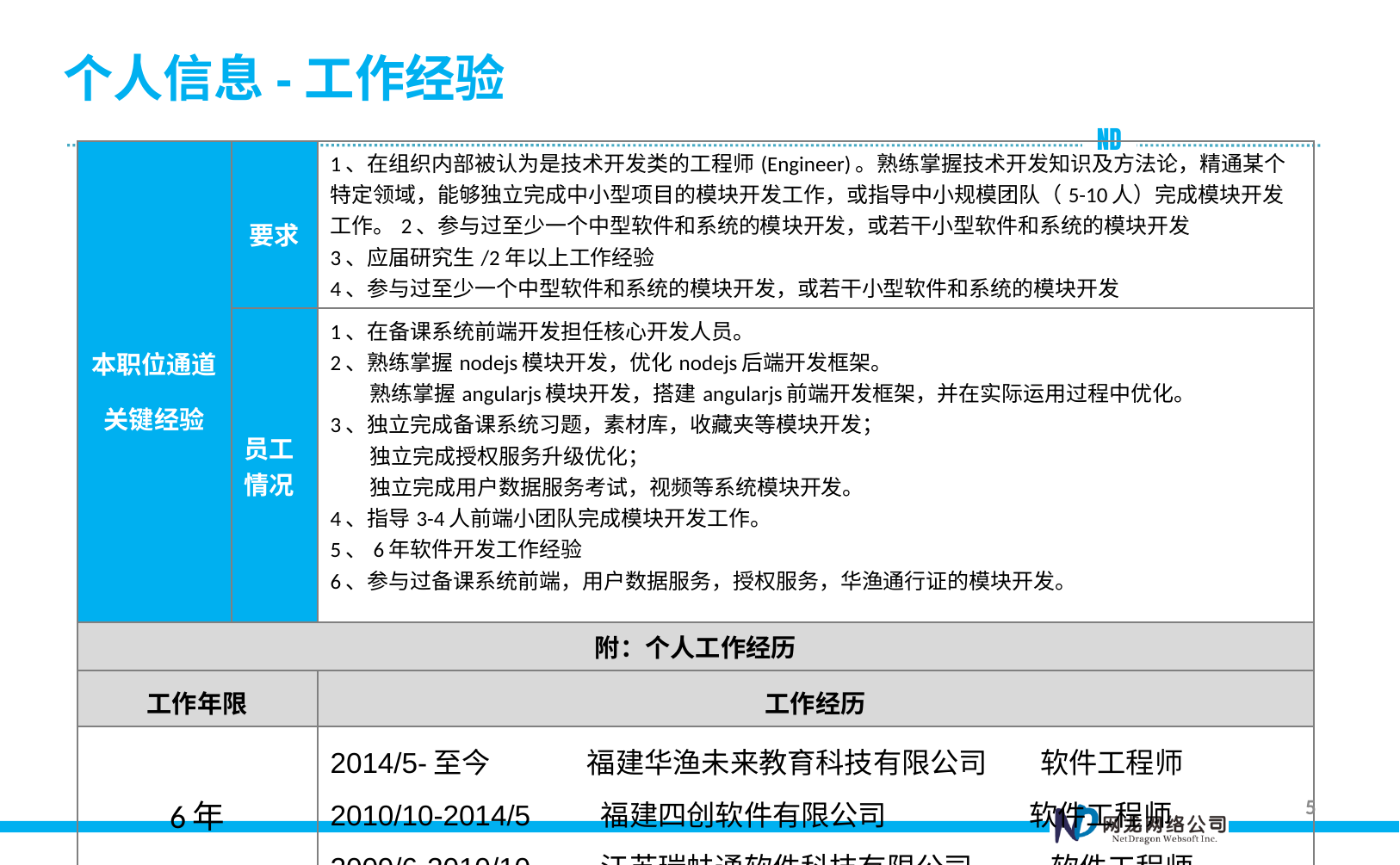

# 个人信息-工作经验
| 本职位通道关键经验 | 要求 | 1、在组织内部被认为是技术开发类的工程师(Engineer)。熟练掌握技术开发知识及方法论，精通某个特定领域，能够独立完成中小型项目的模块开发工作，或指导中小规模团队（5-10人）完成模块开发工作。2、参与过至少一个中型软件和系统的模块开发，或若干小型软件和系统的模块开发 3、应届研究生/2年以上工作经验 4、参与过至少一个中型软件和系统的模块开发，或若干小型软件和系统的模块开发 |
| --- | --- | --- |
|  | 员工情况 | 1、在备课系统前端开发担任核心开发人员。 2、熟练掌握nodejs模块开发，优化nodejs后端开发框架。 熟练掌握angularjs模块开发，搭建angularjs前端开发框架，并在实际运用过程中优化。 3、独立完成备课系统习题，素材库，收藏夹等模块开发； 独立完成授权服务升级优化； 独立完成用户数据服务考试，视频等系统模块开发。 4、指导3-4人前端小团队完成模块开发工作。 5、6年软件开发工作经验 6、参与过备课系统前端，用户数据服务，授权服务，华渔通行证的模块开发。 |
| 附：个人工作经历 |  |  |
| 工作年限 |  | 工作经历 |
| 6年 |  | 2014/5-至今 福建华渔未来教育科技有限公司 软件工程师 2010/10-2014/5 福建四创软件有限公司 软件工程师 2009/6-2010/10 江苏瑞蚨通软件科技有限公司 软件工程师 |
5